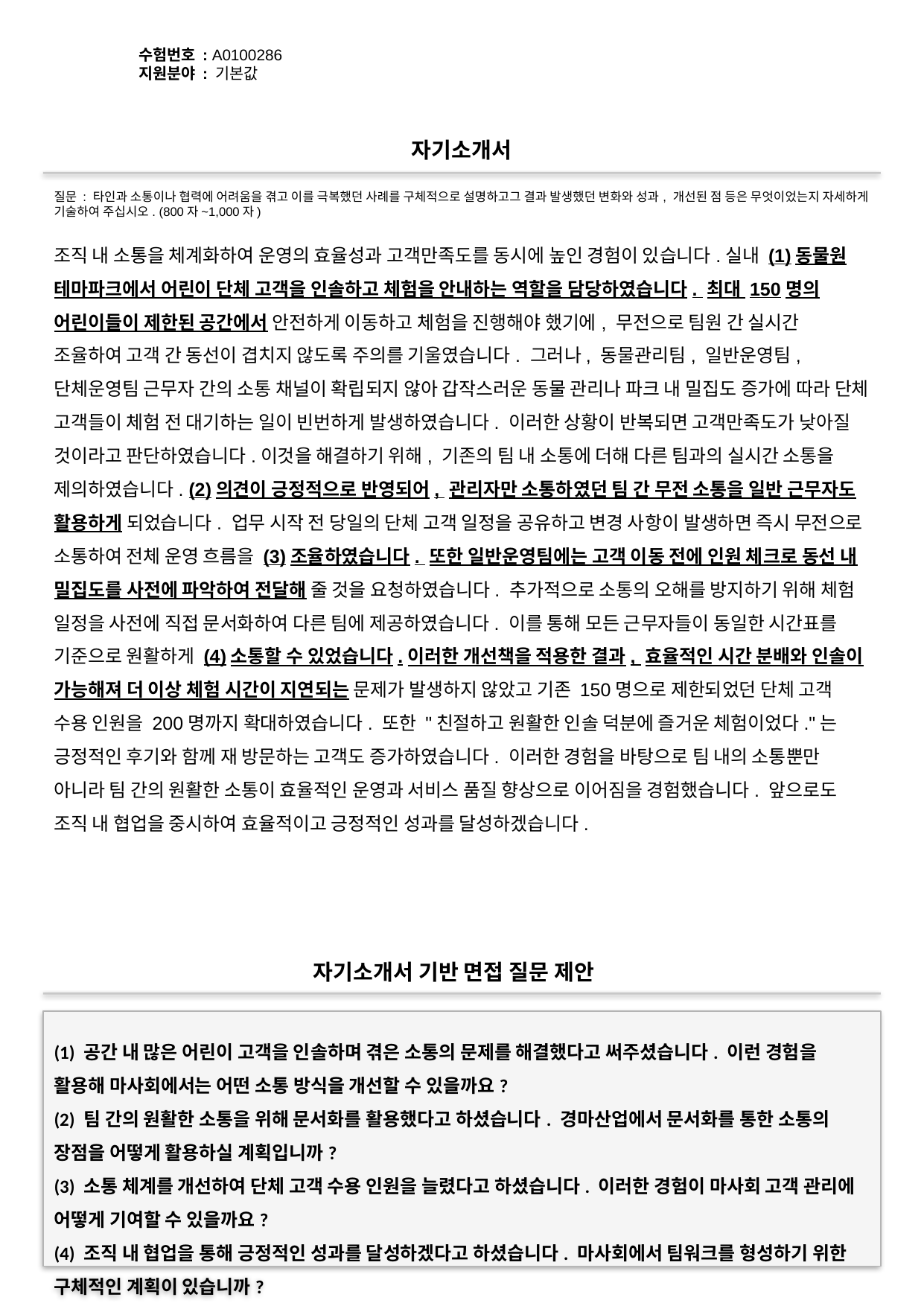

수험번호 : A0100286
지원분야 : 기본값
#

자기소개서

질문 : 타인과 소통이나 협력에 어려움을 겪고 이를 극복했던 사례를 구체적으로 설명하고그 결과 발생했던 변화와 성과, 개선된 점 등은 무엇이었는지 자세하게 기술하여 주십시오. (800자~1,000자)

조직 내 소통을 체계화하여 운영의 효율성과 고객만족도를 동시에 높인 경험이 있습니다.실내 (1)동물원 테마파크에서 어린이 단체 고객을 인솔하고 체험을 안내하는 역할을 담당하였습니다. 최대 150명의 어린이들이 제한된 공간에서 안전하게 이동하고 체험을 진행해야 했기에, 무전으로 팀원 간 실시간 조율하여 고객 간 동선이 겹치지 않도록 주의를 기울였습니다. 그러나, 동물관리팀, 일반운영팀, 단체운영팀 근무자 간의 소통 채널이 확립되지 않아 갑작스러운 동물 관리나 파크 내 밀집도 증가에 따라 단체 고객들이 체험 전 대기하는 일이 빈번하게 발생하였습니다. 이러한 상황이 반복되면 고객만족도가 낮아질 것이라고 판단하였습니다.이것을 해결하기 위해, 기존의 팀 내 소통에 더해 다른 팀과의 실시간 소통을 제의하였습니다. (2)의견이 긍정적으로 반영되어, 관리자만 소통하였던 팀 간 무전 소통을 일반 근무자도 활용하게 되었습니다. 업무 시작 전 당일의 단체 고객 일정을 공유하고 변경 사항이 발생하면 즉시 무전으로 소통하여 전체 운영 흐름을 (3)조율하였습니다. 또한 일반운영팀에는 고객 이동 전에 인원 체크로 동선 내 밀집도를 사전에 파악하여 전달해 줄 것을 요청하였습니다. 추가적으로 소통의 오해를 방지하기 위해 체험 일정을 사전에 직접 문서화하여 다른 팀에 제공하였습니다. 이를 통해 모든 근무자들이 동일한 시간표를 기준으로 원활하게 (4)소통할 수 있었습니다.이러한 개선책을 적용한 결과, 효율적인 시간 분배와 인솔이 가능해져 더 이상 체험 시간이 지연되는 문제가 발생하지 않았고 기존 150명으로 제한되었던 단체 고객 수용 인원을 200명까지 확대하였습니다. 또한 "친절하고 원활한 인솔 덕분에 즐거운 체험이었다."는 긍정적인 후기와 함께 재 방문하는 고객도 증가하였습니다. 이러한 경험을 바탕으로 팀 내의 소통뿐만 아니라 팀 간의 원활한 소통이 효율적인 운영과 서비스 품질 향상으로 이어짐을 경험했습니다. 앞으로도 조직 내 협업을 중시하여 효율적이고 긍정적인 성과를 달성하겠습니다.

자기소개서 기반 면접 질문 제안

(1) 공간 내 많은 어린이 고객을 인솔하며 겪은 소통의 문제를 해결했다고 써주셨습니다. 이런 경험을 활용해 마사회에서는 어떤 소통 방식을 개선할 수 있을까요?
(2) 팀 간의 원활한 소통을 위해 문서화를 활용했다고 하셨습니다. 경마산업에서 문서화를 통한 소통의 장점을 어떻게 활용하실 계획입니까?
(3) 소통 체계를 개선하여 단체 고객 수용 인원을 늘렸다고 하셨습니다. 이러한 경험이 마사회 고객 관리에 어떻게 기여할 수 있을까요?
(4) 조직 내 협업을 통해 긍정적인 성과를 달성하겠다고 하셨습니다. 마사회에서 팀워크를 형성하기 위한 구체적인 계획이 있습니까?